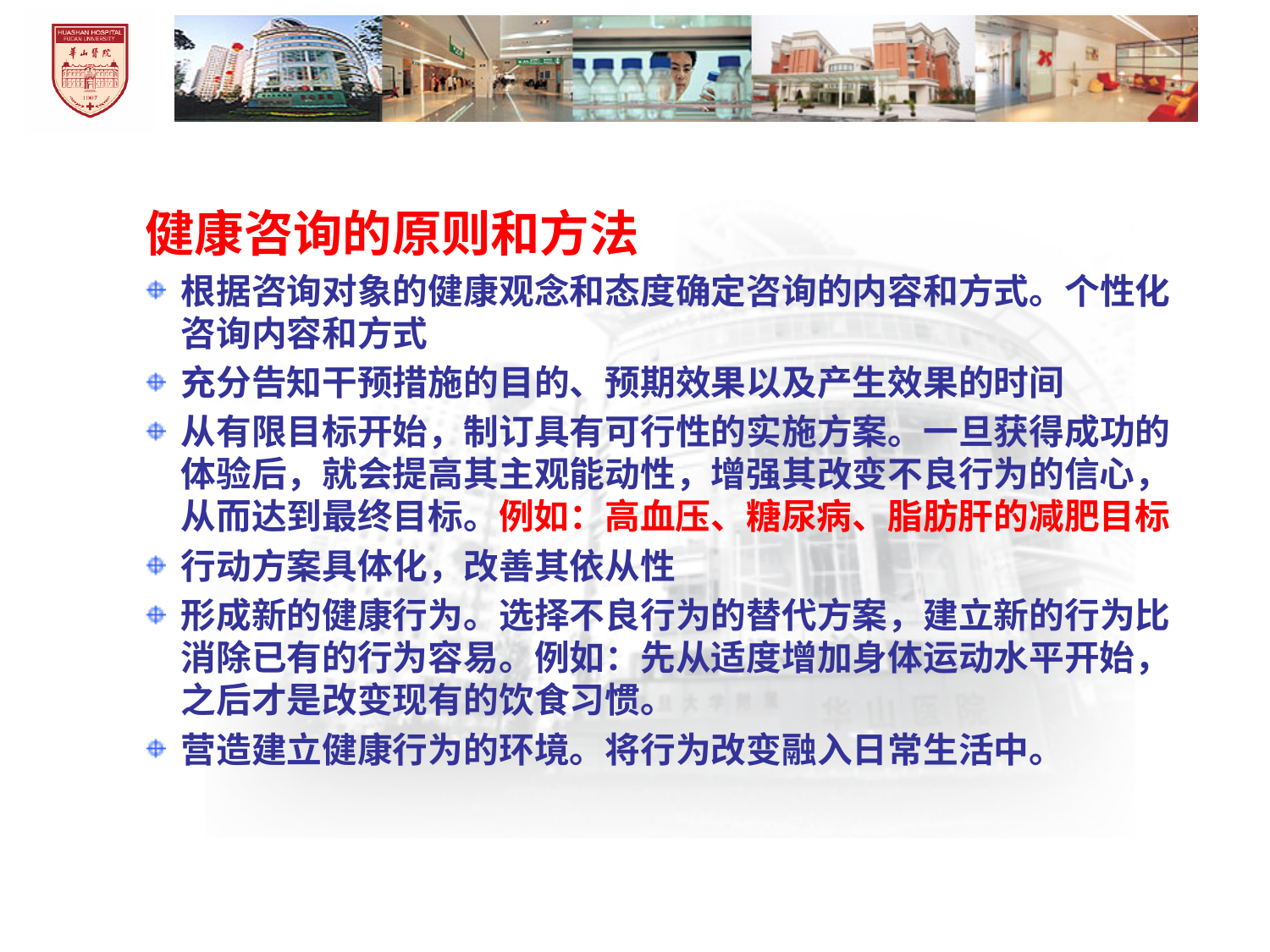

健康咨询的原则和方法
根据咨询对象的健康观念和态度确定咨询的内容和方式。个性化咨询内容和方式
充分告知干预措施的目的、预期效果以及产生效果的时间
从有限目标开始，制订具有可行性的实施方案。一旦获得成功的体验后，就会提高其主观能动性，增强其改变不良行为的信心，从而达到最终目标。例如：高血压、糖尿病、脂肪肝的减肥目标
行动方案具体化，改善其依从性
形成新的健康行为。选择不良行为的替代方案，建立新的行为比消除已有的行为容易。例如：先从适度增加身体运动水平开始，之后才是改变现有的饮食习惯。
营造建立健康行为的环境。将行为改变融入日常生活中。